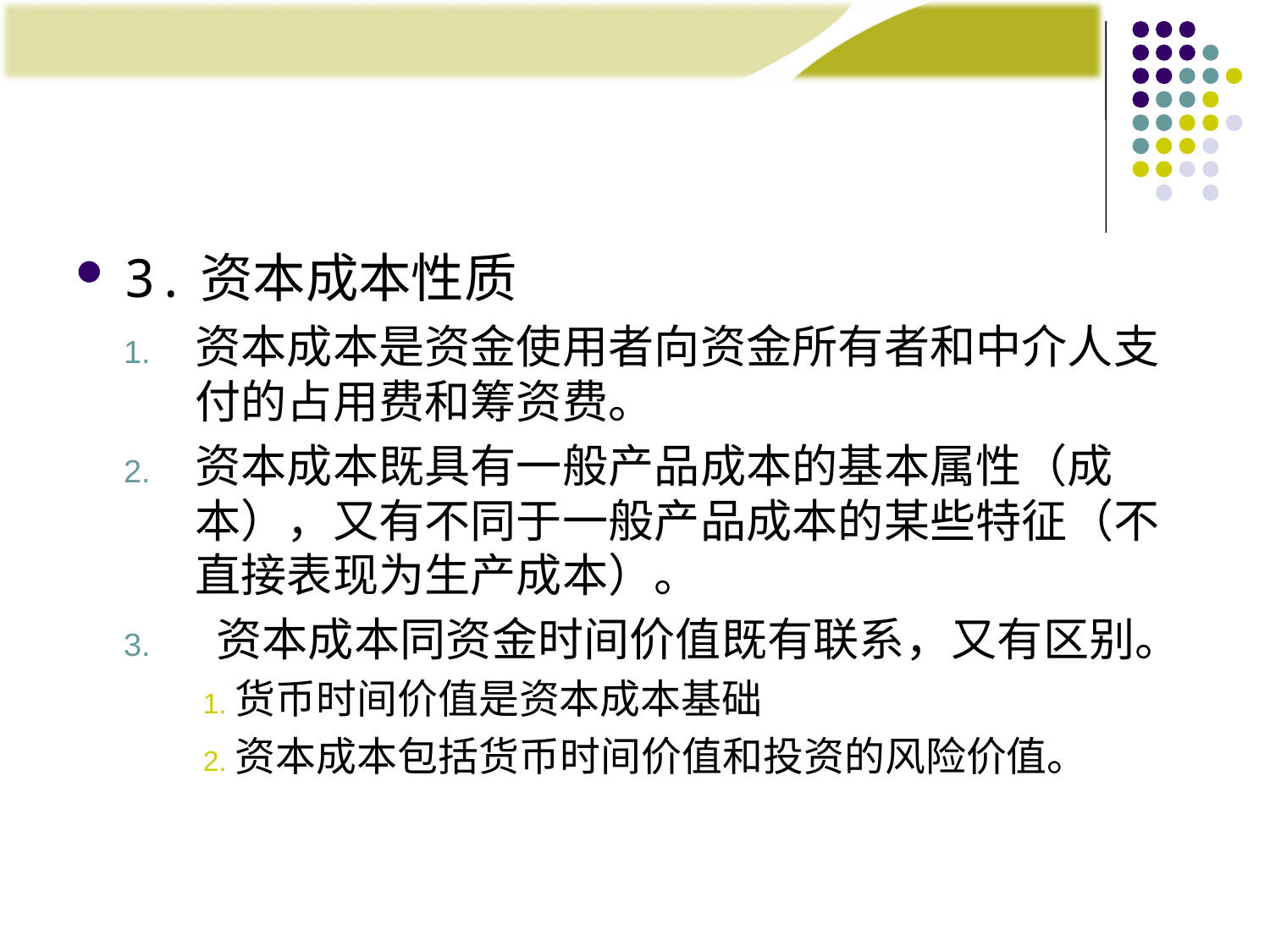

#
3.资本成本性质
资本成本是资金使用者向资金所有者和中介人支付的占用费和筹资费。
资本成本既具有一般产品成本的基本属性（成本），又有不同于一般产品成本的某些特征（不直接表现为生产成本）。
 资本成本同资金时间价值既有联系，又有区别。
货币时间价值是资本成本基础
资本成本包括货币时间价值和投资的风险价值。